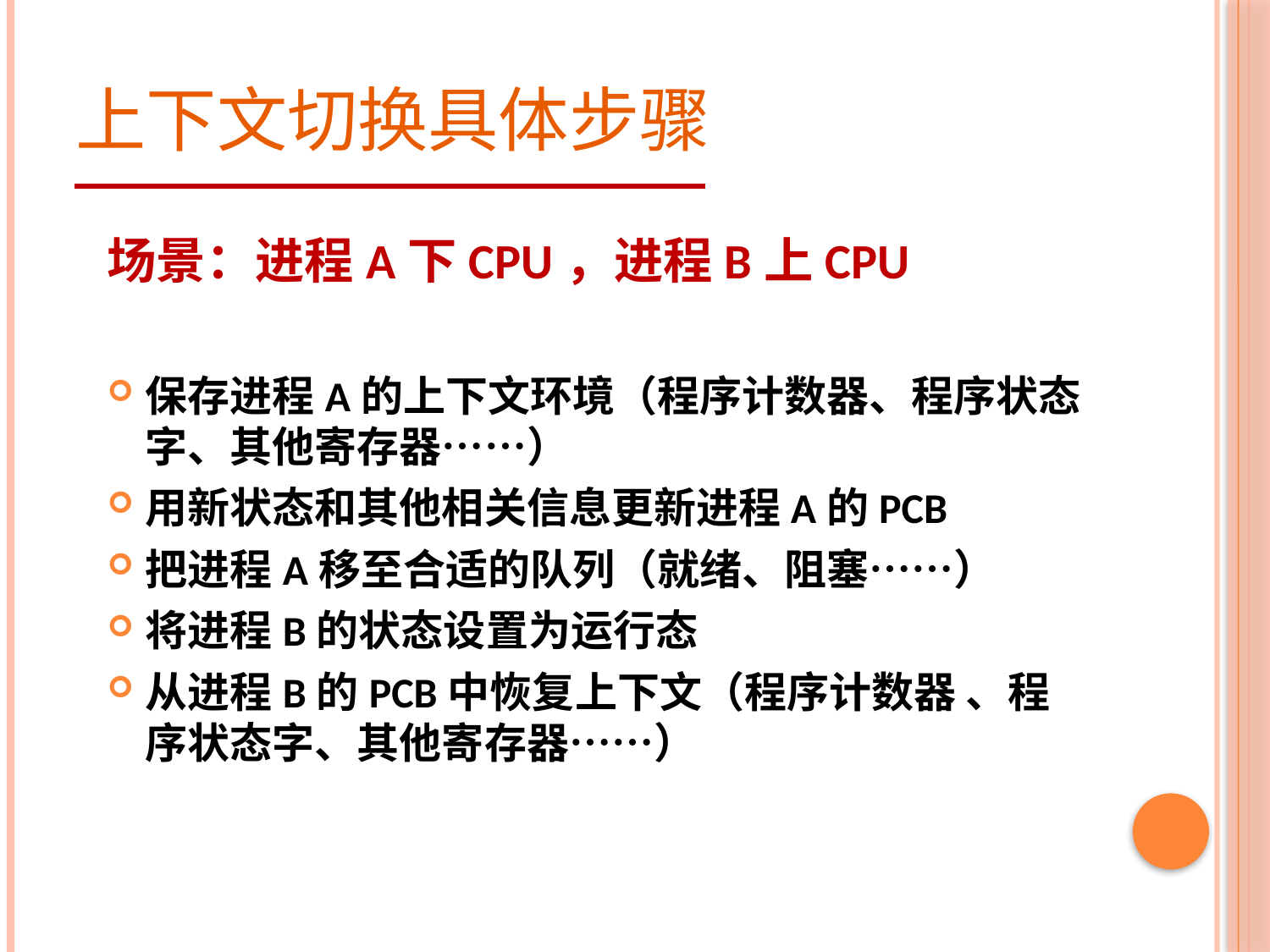

# 上下文切换具体步骤
场景：进程A下CPU，进程B上CPU

保存进程A的上下文环境（程序计数器、程序状态字、其他寄存器……）
用新状态和其他相关信息更新进程A的PCB
把进程A移至合适的队列（就绪、阻塞……）
将进程B的状态设置为运行态
从进程B的PCB中恢复上下文（程序计数器 、程序状态字、其他寄存器……）